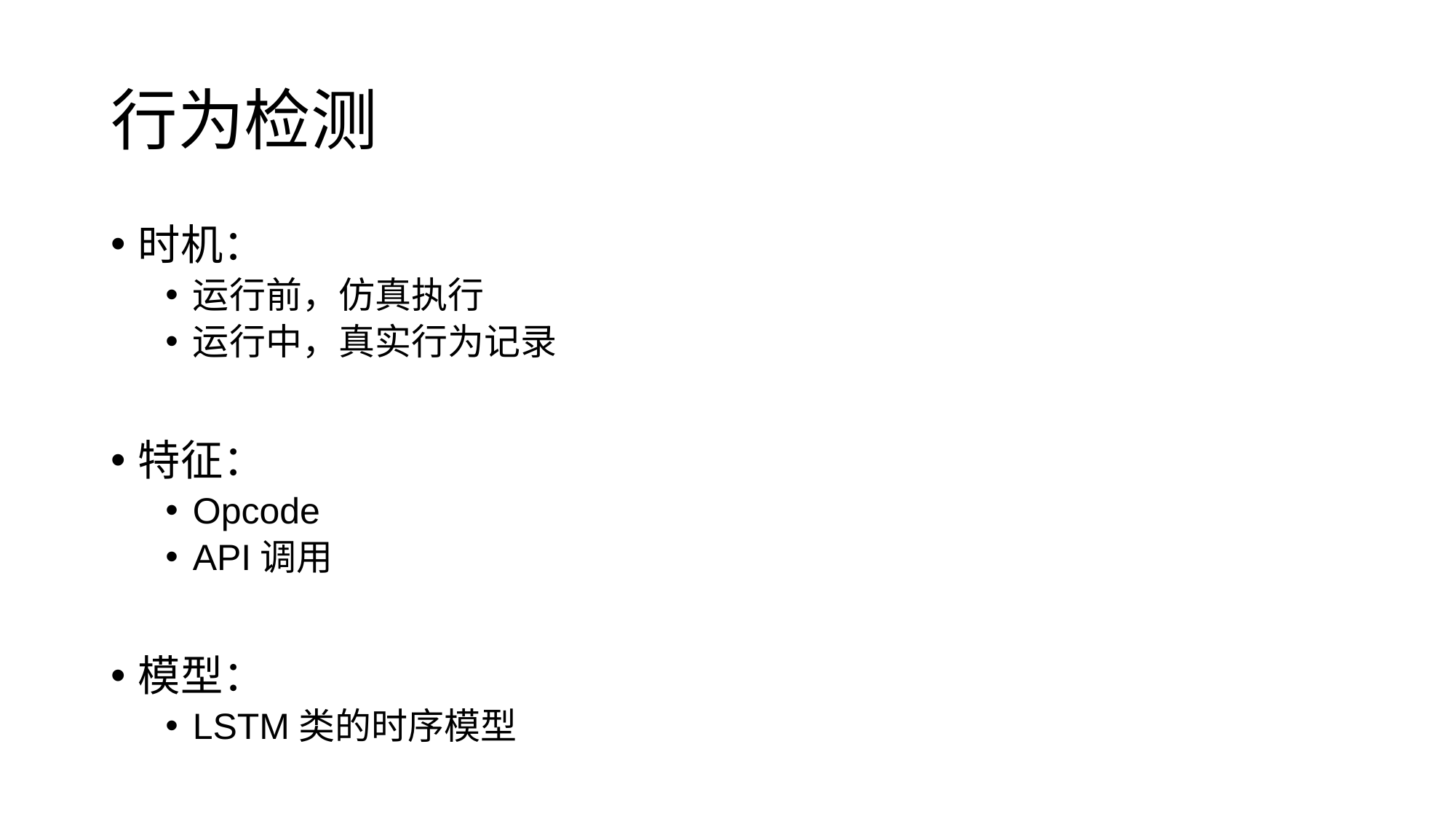

# 行为检测
时机：
运行前，仿真执行
运行中，真实行为记录

特征：
Opcode
API调用

模型：
LSTM类的时序模型